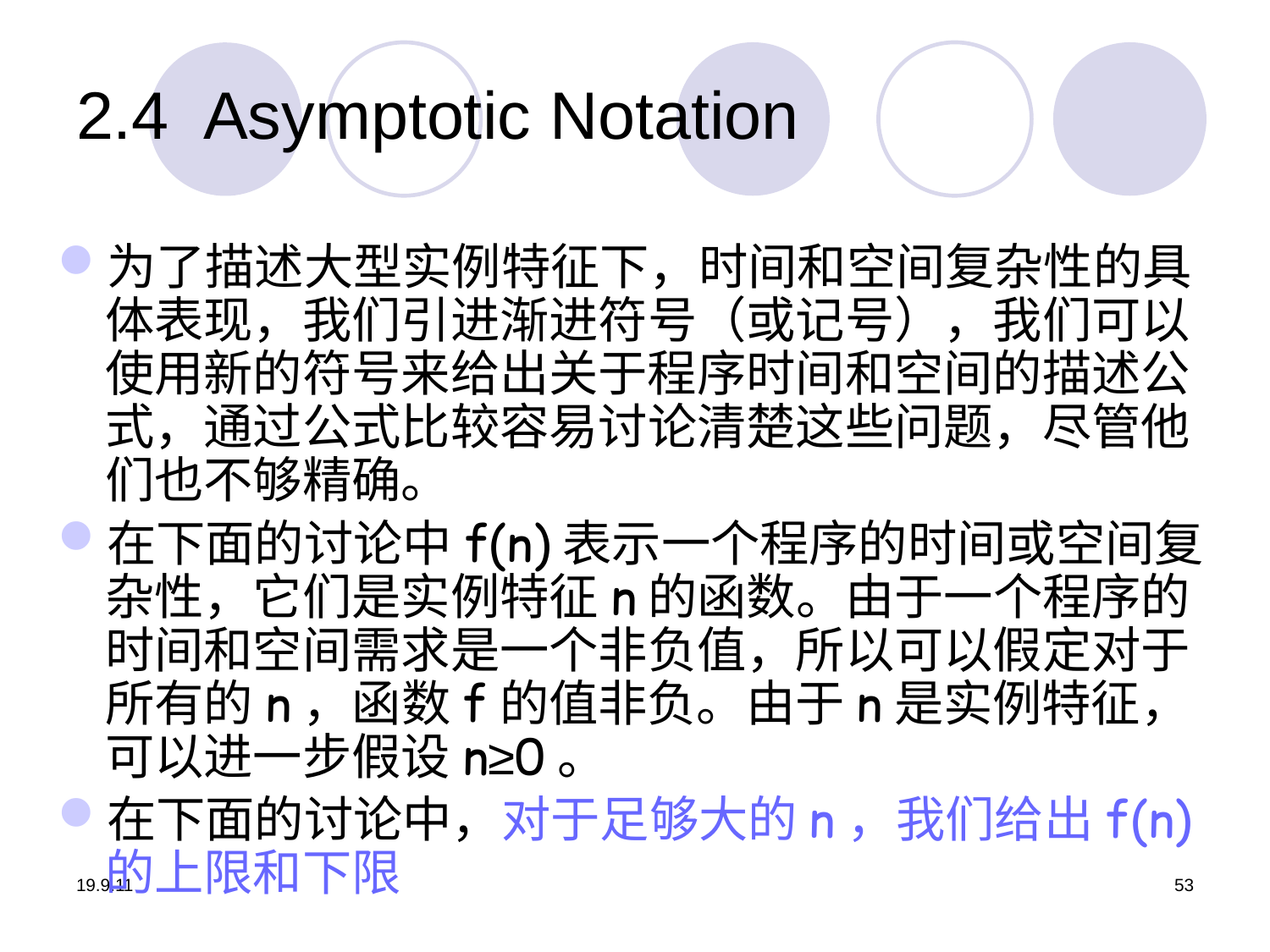

# 2.4	Asymptotic Notation
为了描述大型实例特征下，时间和空间复杂性的具体表现，我们引进渐进符号（或记号），我们可以使用新的符号来给出关于程序时间和空间的描述公式，通过公式比较容易讨论清楚这些问题，尽管他们也不够精确。
在下面的讨论中f(n)表示一个程序的时间或空间复杂性，它们是实例特征n的函数。由于一个程序的时间和空间需求是一个非负值，所以可以假定对于所有的n，函数f的值非负。由于n是实例特征，可以进一步假设n≥0。
在下面的讨论中，对于足够大的n，我们给出f(n)的上限和下限
19.9.11
53